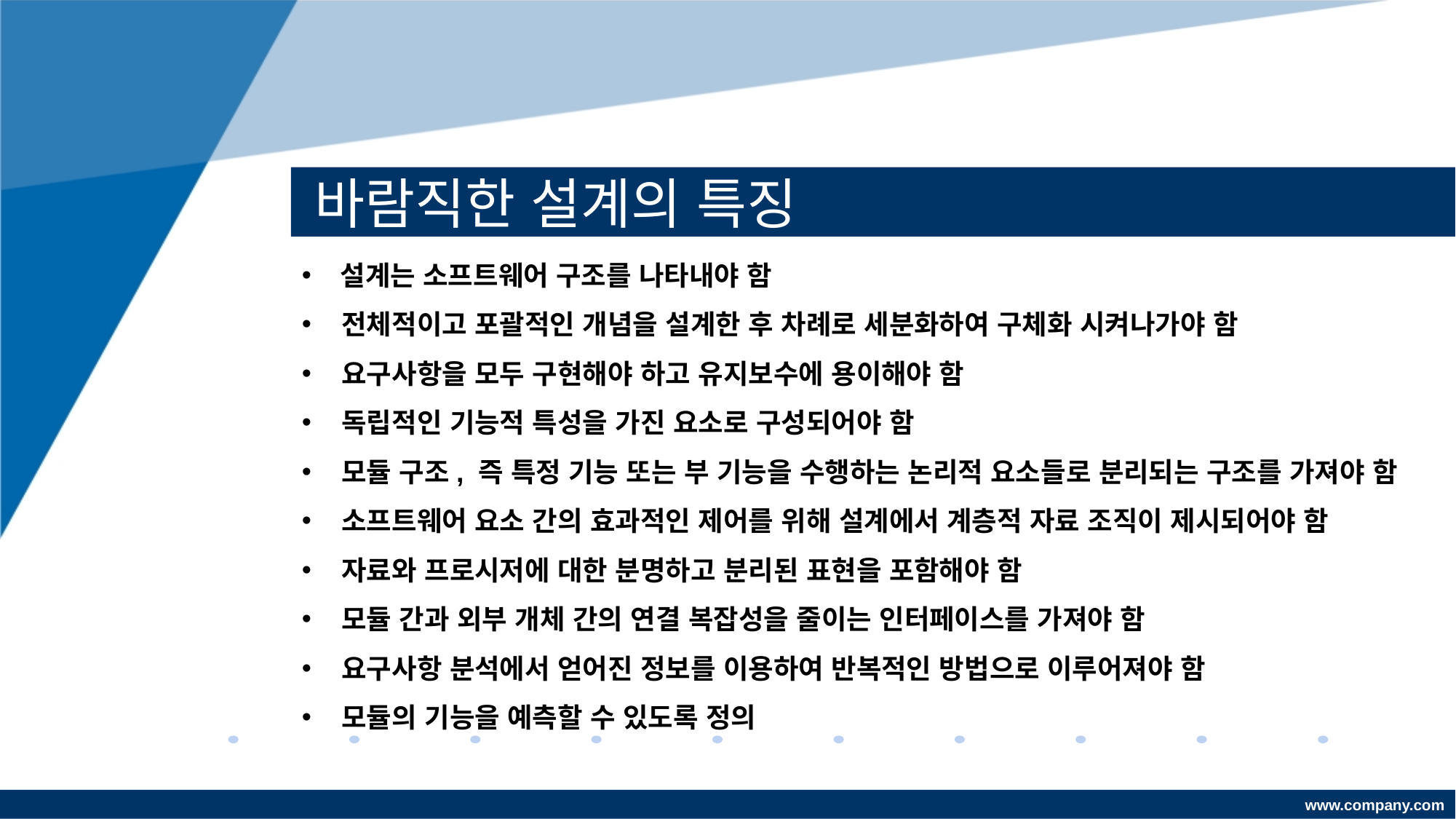

# 바람직한 설계의 특징
 설계는 소프트웨어 구조를 나타내야 함
 전체적이고 포괄적인 개념을 설계한 후 차례로 세분화하여 구체화 시켜나가야 함
 요구사항을 모두 구현해야 하고 유지보수에 용이해야 함
 독립적인 기능적 특성을 가진 요소로 구성되어야 함
 모듈 구조, 즉 특정 기능 또는 부 기능을 수행하는 논리적 요소들로 분리되는 구조를 가져야 함
 소프트웨어 요소 간의 효과적인 제어를 위해 설계에서 계층적 자료 조직이 제시되어야 함
 자료와 프로시저에 대한 분명하고 분리된 표현을 포함해야 함
 모듈 간과 외부 개체 간의 연결 복잡성을 줄이는 인터페이스를 가져야 함
 요구사항 분석에서 얻어진 정보를 이용하여 반복적인 방법으로 이루어져야 함
 모듈의 기능을 예측할 수 있도록 정의